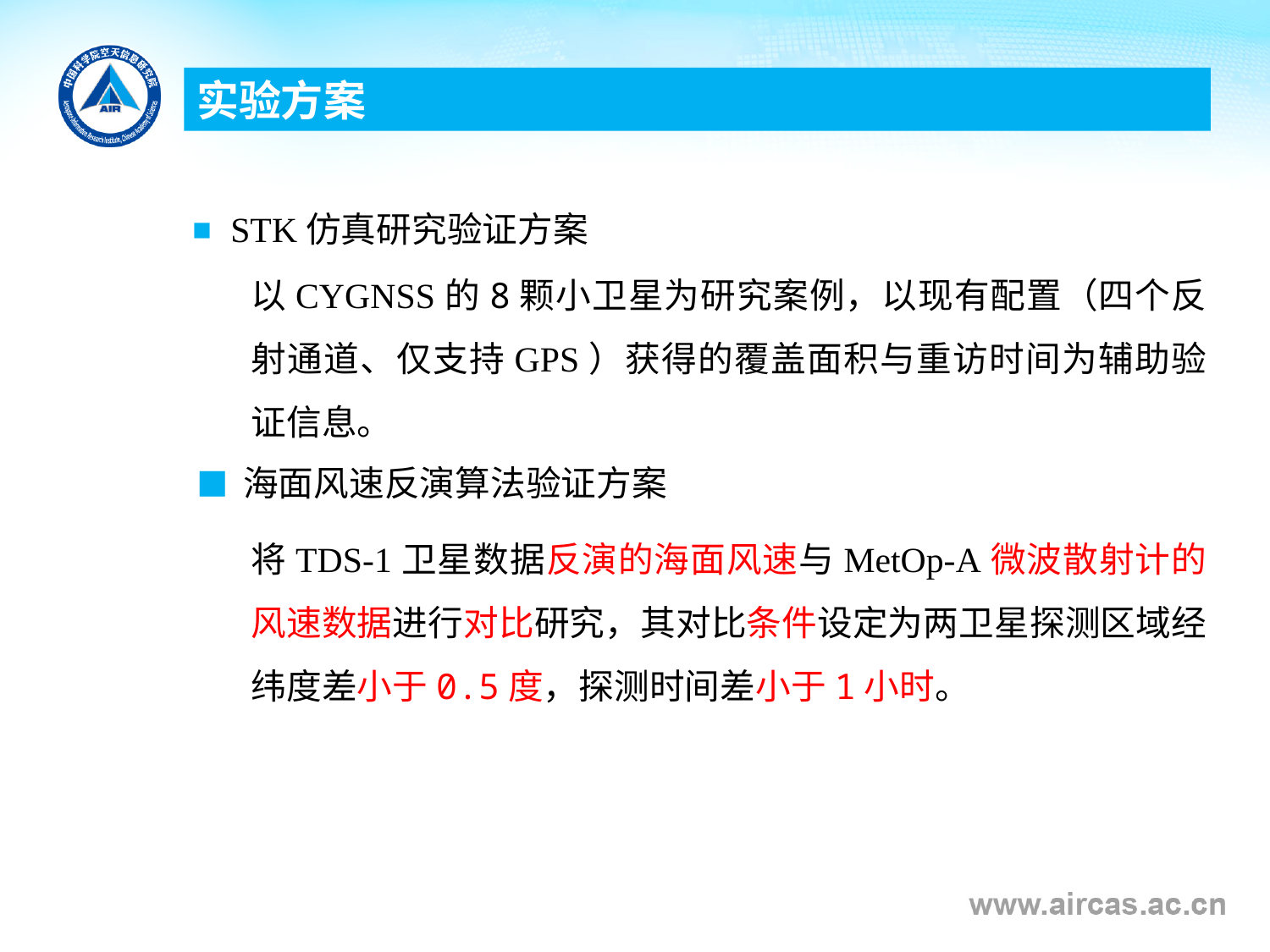

实验方案
■ STK仿真研究验证方案
以CYGNSS的8颗小卫星为研究案例，以现有配置（四个反射通道、仅支持GPS）获得的覆盖面积与重访时间为辅助验证信息。
■ 海面风速反演算法验证方案
将TDS-1卫星数据反演的海面风速与MetOp-A微波散射计的风速数据进行对比研究，其对比条件设定为两卫星探测区域经纬度差小于0.5度，探测时间差小于1小时。
22